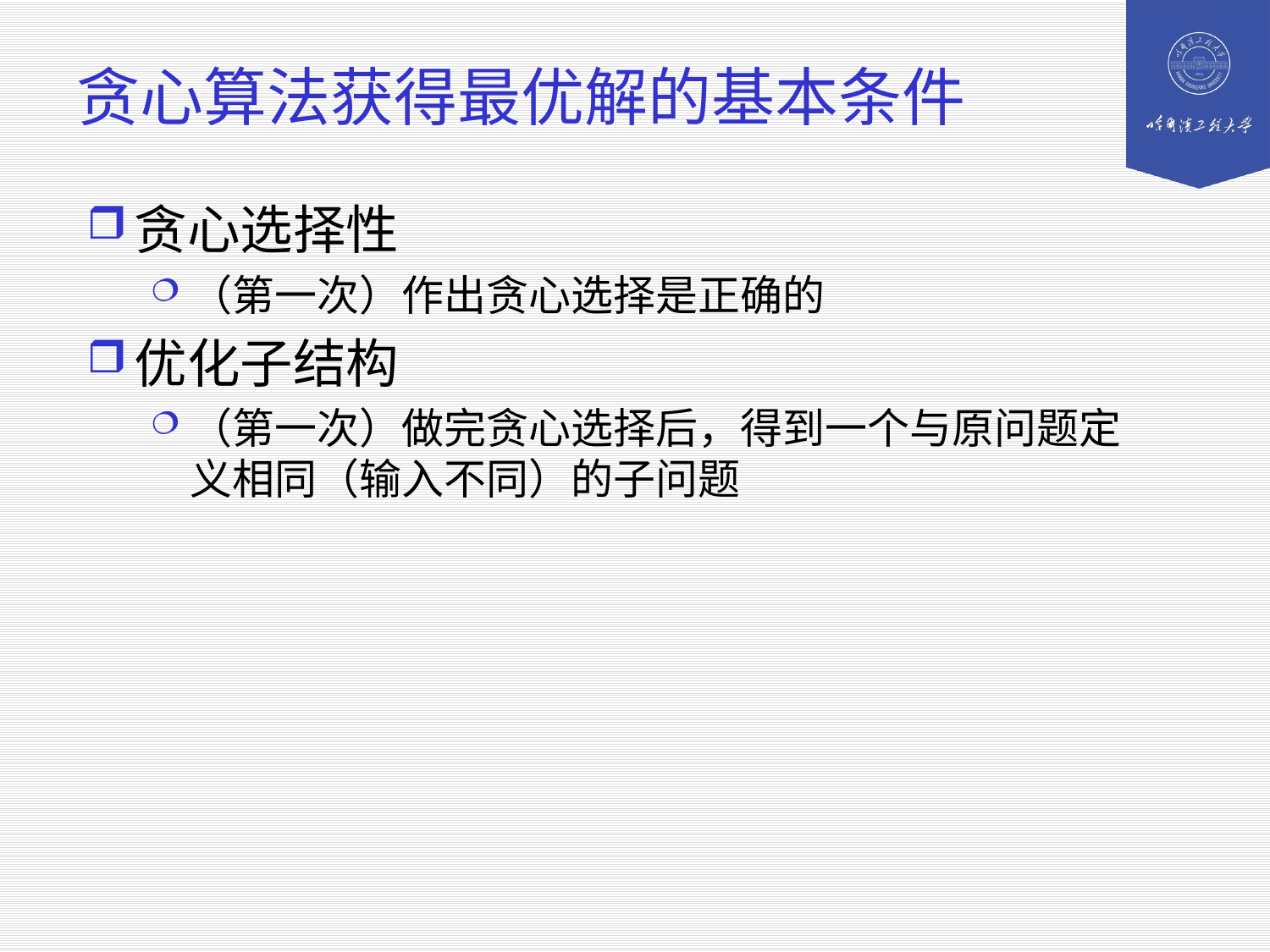

# 贪心算法获得最优解的基本条件
贪心选择性
（第一次）作出贪心选择是正确的
优化子结构
（第一次）做完贪心选择后，得到一个与原问题定义相同（输入不同）的子问题